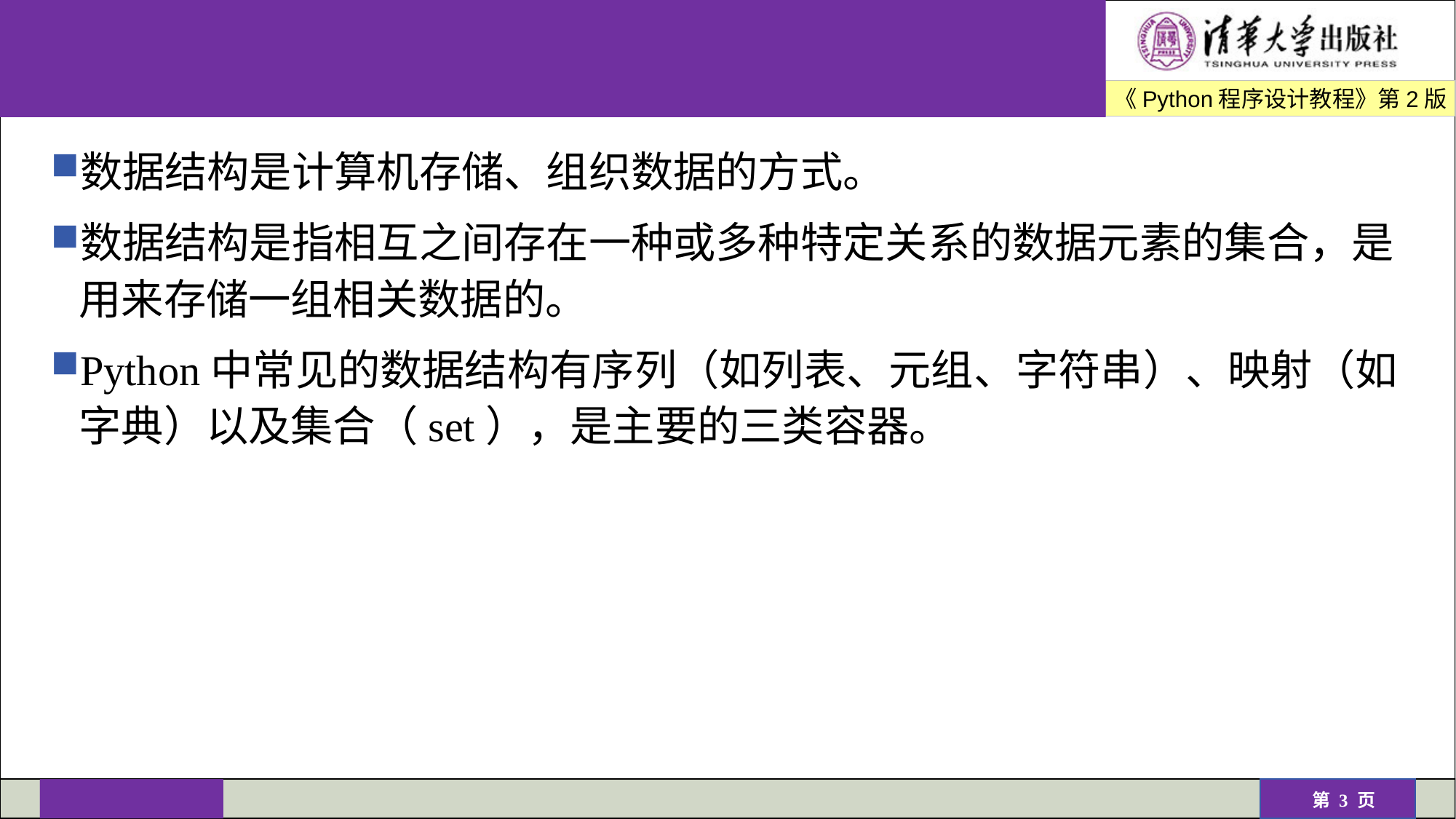

数据结构是计算机存储、组织数据的方式。
数据结构是指相互之间存在一种或多种特定关系的数据元素的集合，是用来存储一组相关数据的。
Python中常见的数据结构有序列（如列表、元组、字符串）、映射（如字典）以及集合（set），是主要的三类容器。